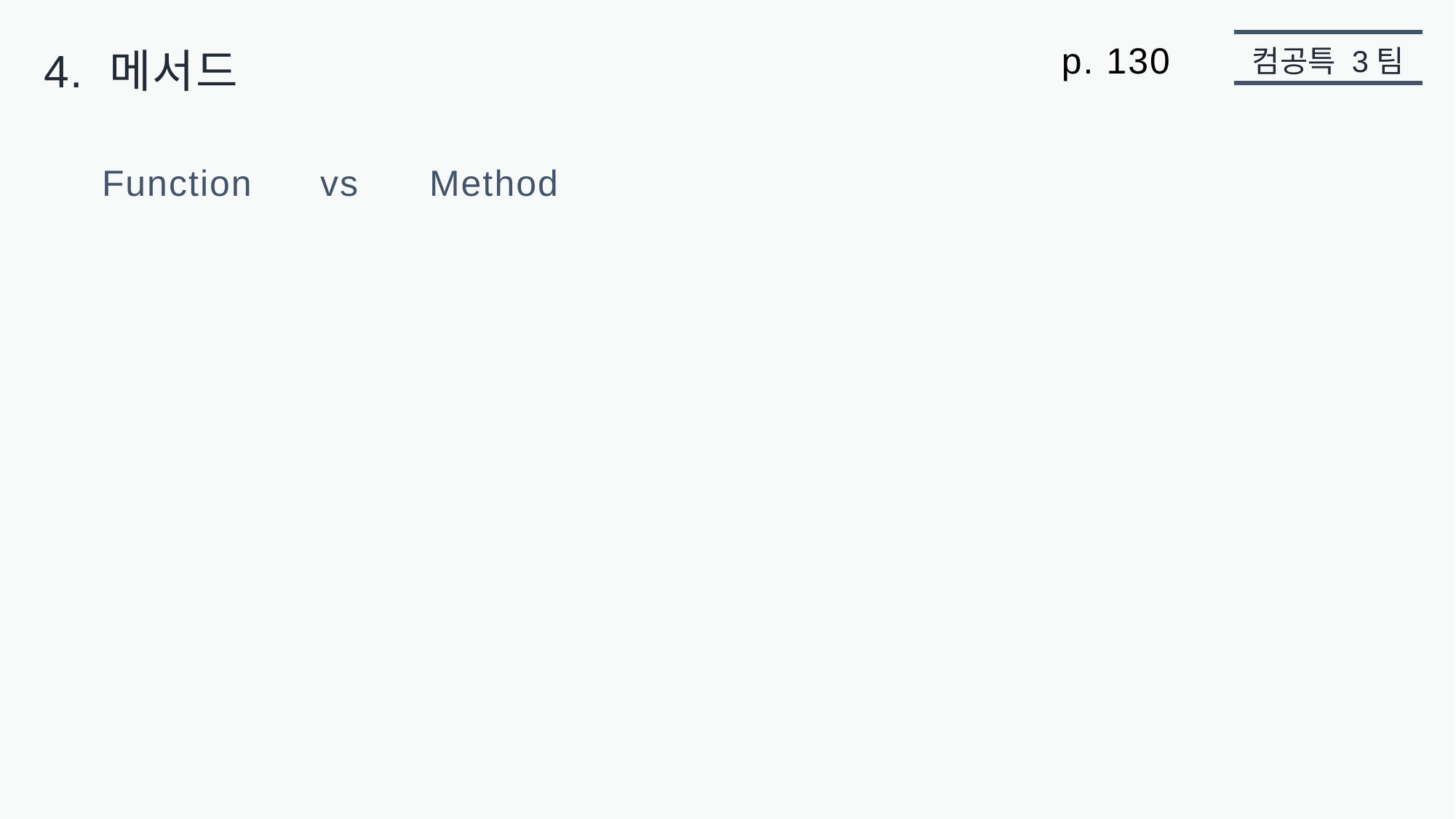

p. 130
4. 메서드
컴공특 3팀
Function	vs	Method